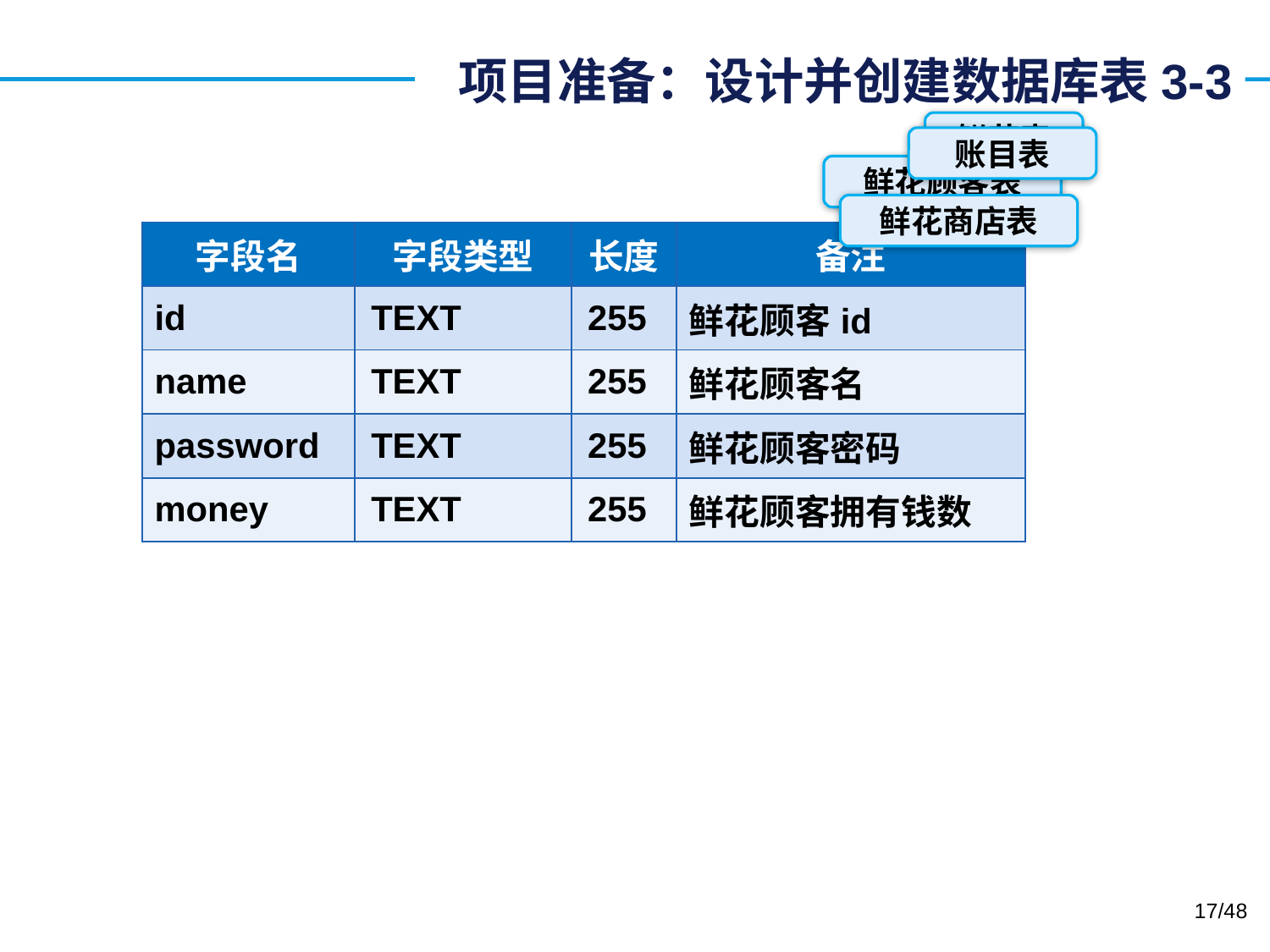

# 项目准备：设计并创建数据库表3-3
鲜花表
账目表
鲜花顾客表
鲜花商店表
| 字段名 | 字段类型 | 长度 | 备注 |
| --- | --- | --- | --- |
| id | TEXT | 255 | 鲜花顾客id |
| name | TEXT | 255 | 鲜花顾客名 |
| password | TEXT | 255 | 鲜花顾客密码 |
| money | TEXT | 255 | 鲜花顾客拥有钱数 |
17/48